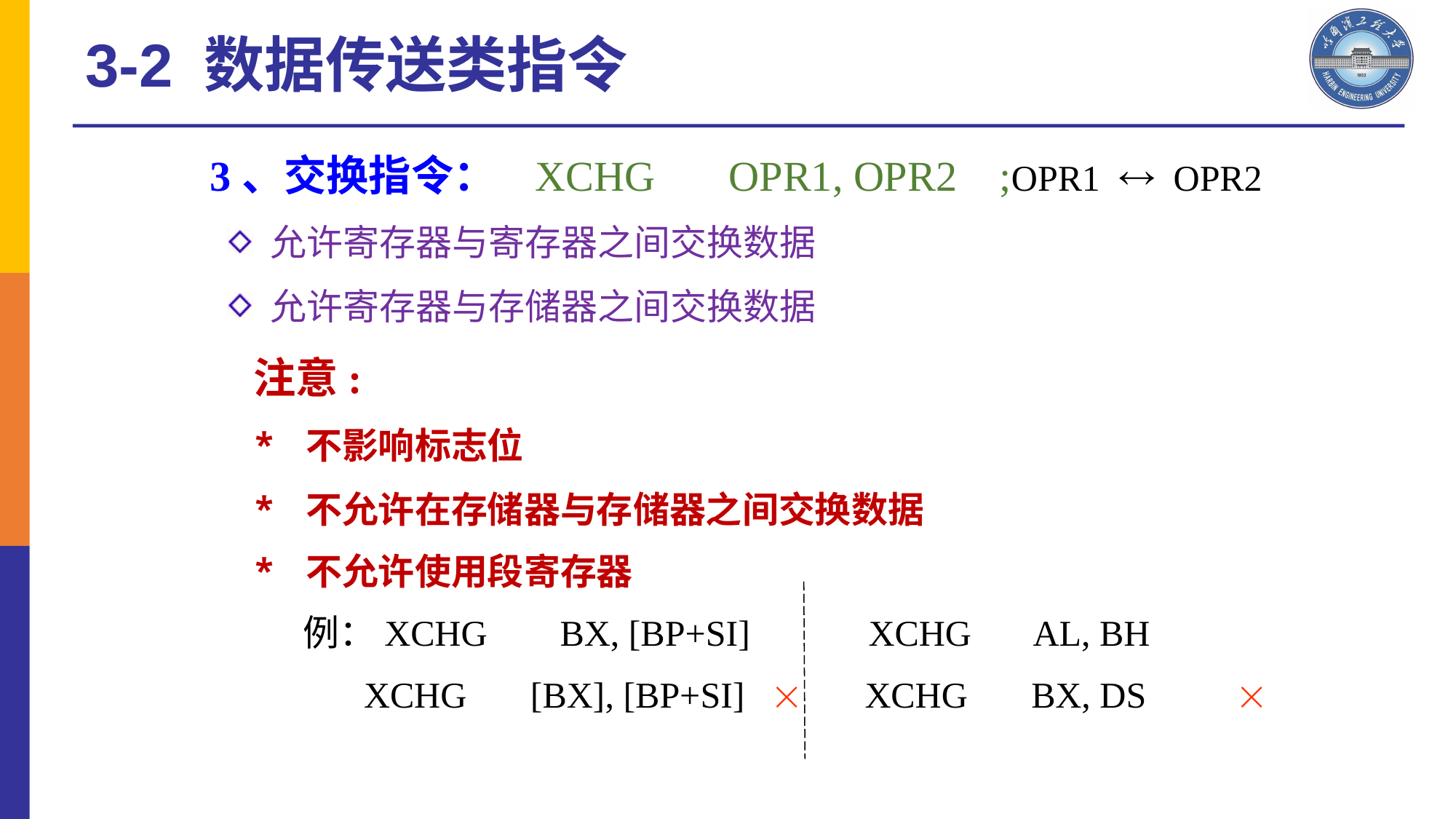

3-2 数据传送类指令
3、交换指令：   XCHG       OPR1, OPR2    ;OPR1  ↔  OPR2
 允许寄存器与寄存器之间交换数据
 允许寄存器与存储器之间交换数据
注意:
* 不影响标志位
* 不允许在存储器与存储器之间交换数据
* 不允许使用段寄存器
     例：XCHG        BX, [BP+SI]             XCHG       AL, BH
                XCHG       [BX], [BP+SI]   ×       XCHG       BX, DS          ×